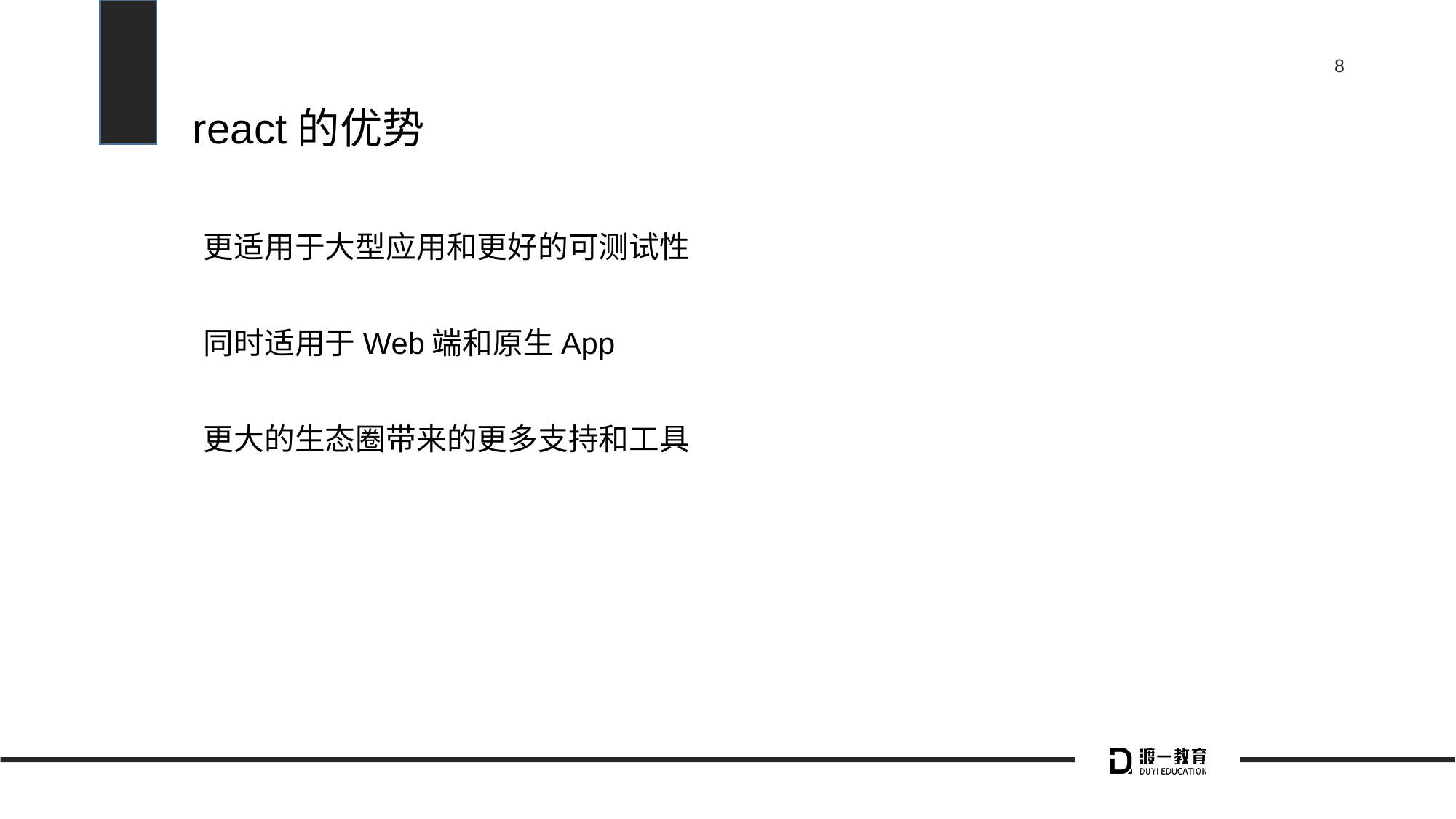

# react的优势
更适用于大型应用和更好的可测试性

同时适用于Web端和原生App

更大的生态圈带来的更多支持和工具